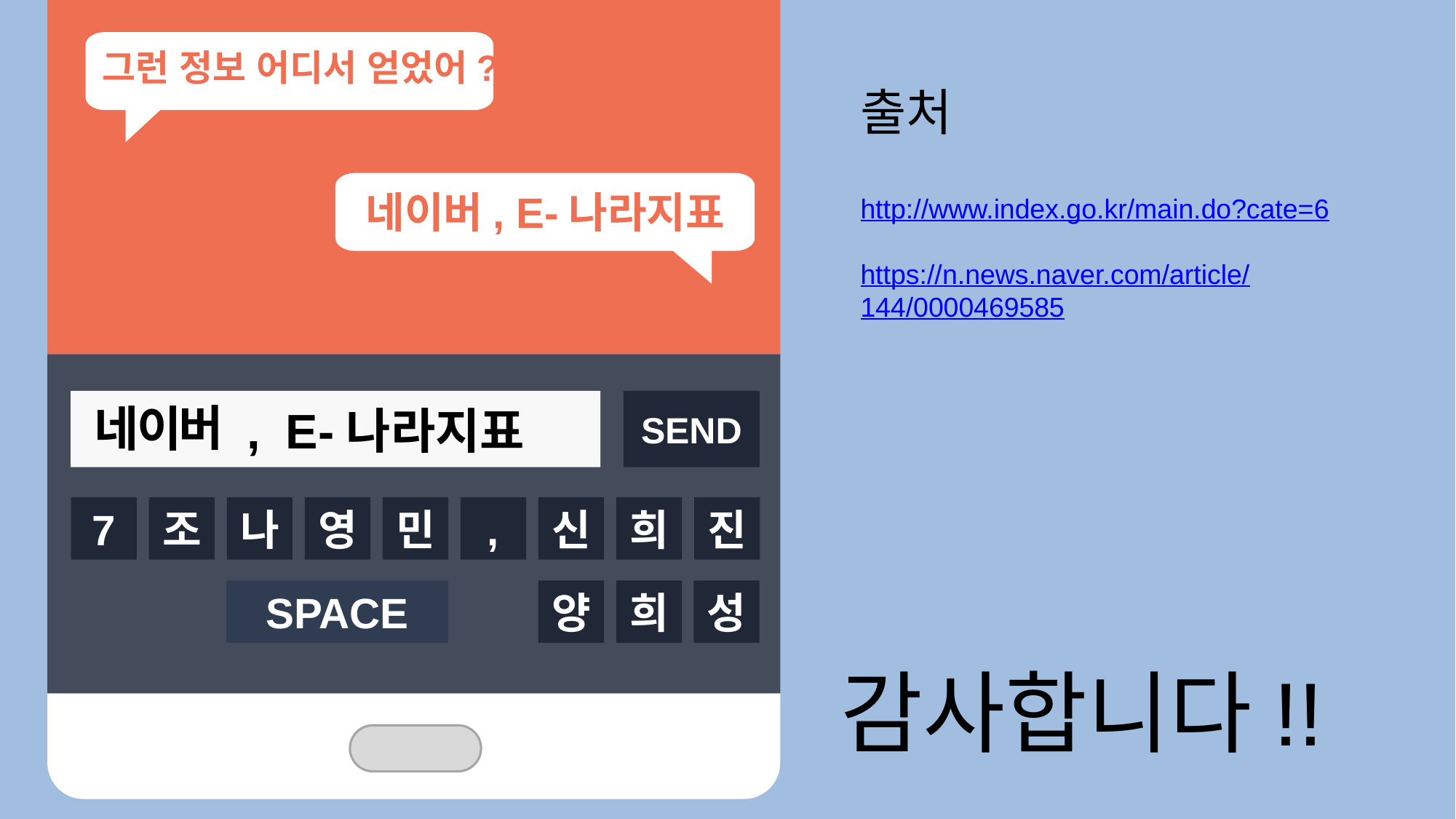

그런 정보 어디서 얻었어?
출처
네이버, E-나라지표
http://www.index.go.kr/main.do?cate=6

https://n.news.naver.com/article/144/0000469585

SEND
버
네
이
E-나라지표
,
희
진
조
,
신
7
나
영
민
SPACE
양
희
성
감사합니다!!

### Chart

| Category | 판매 |
|---|---|
| 데이터1 | 35.0 |
| 데이터2 | 20.0 |
| 데이터3 | 8.0 |
| 데이터4 | 7.0 |
| 데이터5 | 30.0 |